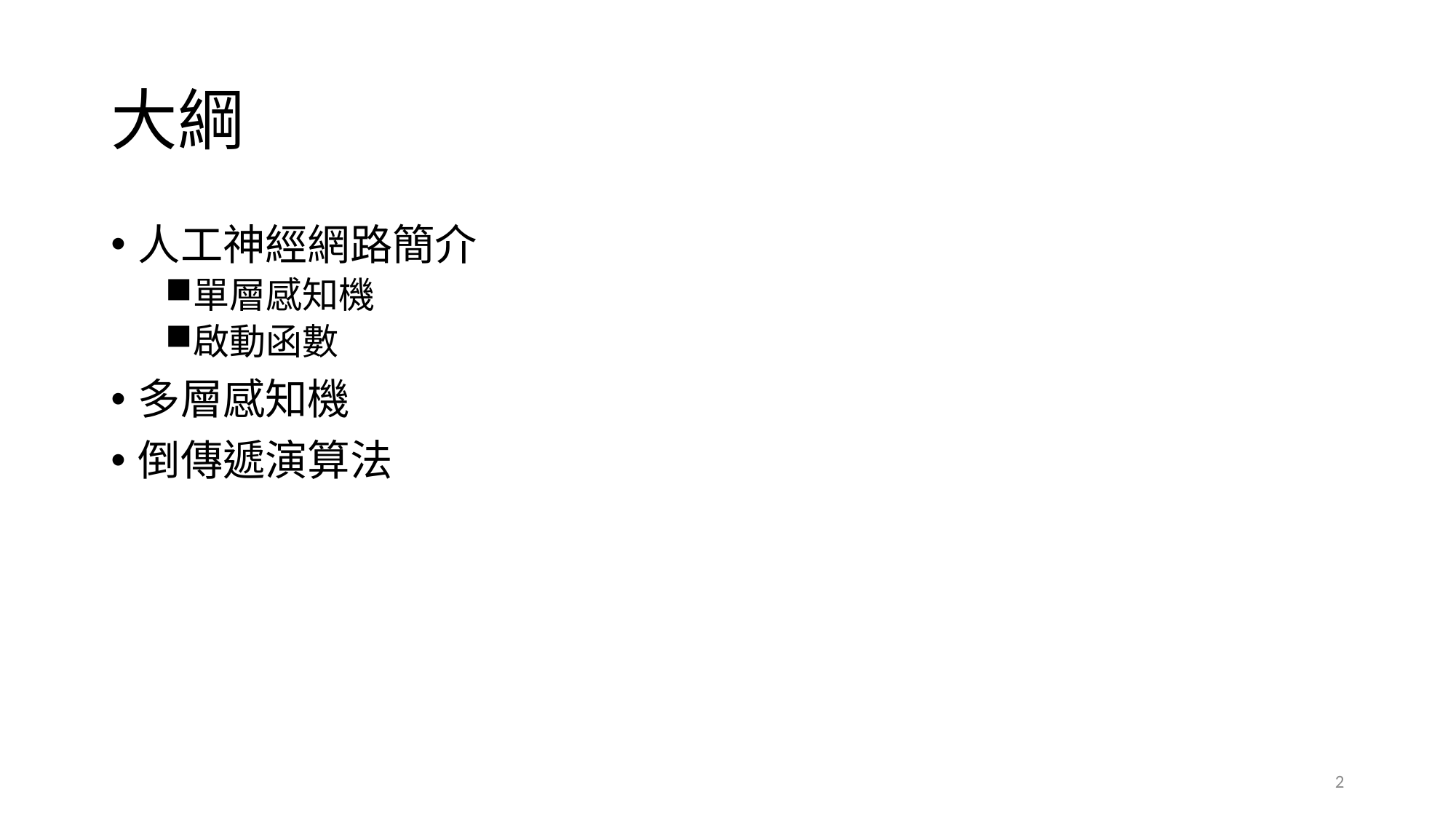

# 大綱
人工神經網路簡介
單層感知機
啟動函數
多層感知機
倒傳遞演算法

2